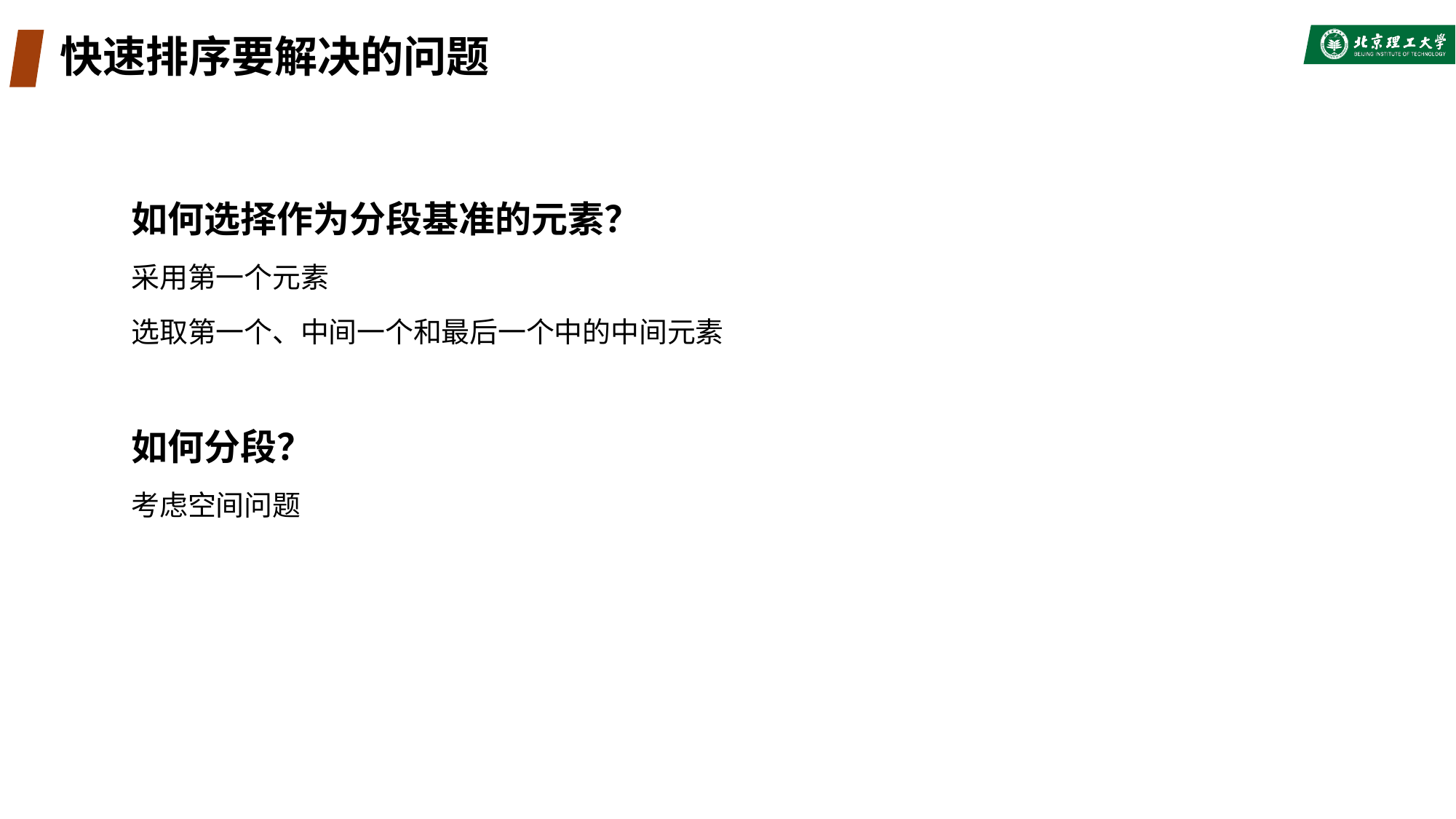

# 快速排序要解决的问题
如何选择作为分段基准的元素？
采用第一个元素
选取第一个、中间一个和最后一个中的中间元素

如何分段？
考虑空间问题